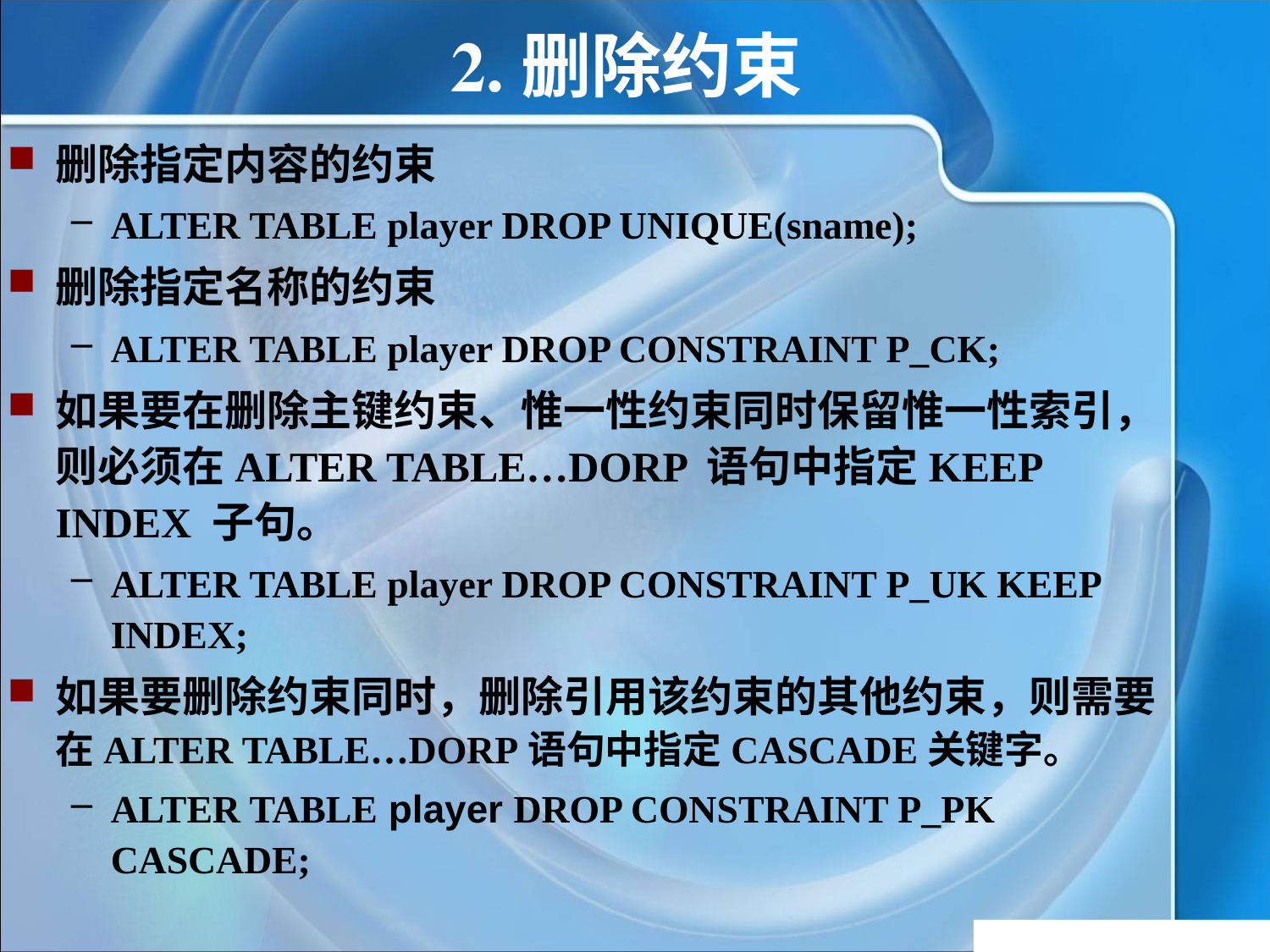

# 2.删除约束
删除指定内容的约束
ALTER TABLE player DROP UNIQUE(sname);
删除指定名称的约束
ALTER TABLE player DROP CONSTRAINT P_CK;
如果要在删除主键约束、惟一性约束同时保留惟一性索引，则必须在ALTER TABLE…DORP 语句中指定KEEP INDEX 子句。
ALTER TABLE player DROP CONSTRAINT P_UK KEEP INDEX;
如果要删除约束同时，删除引用该约束的其他约束，则需要在ALTER TABLE…DORP语句中指定CASCADE关键字。
ALTER TABLE player DROP CONSTRAINT P_PK CASCADE;
65